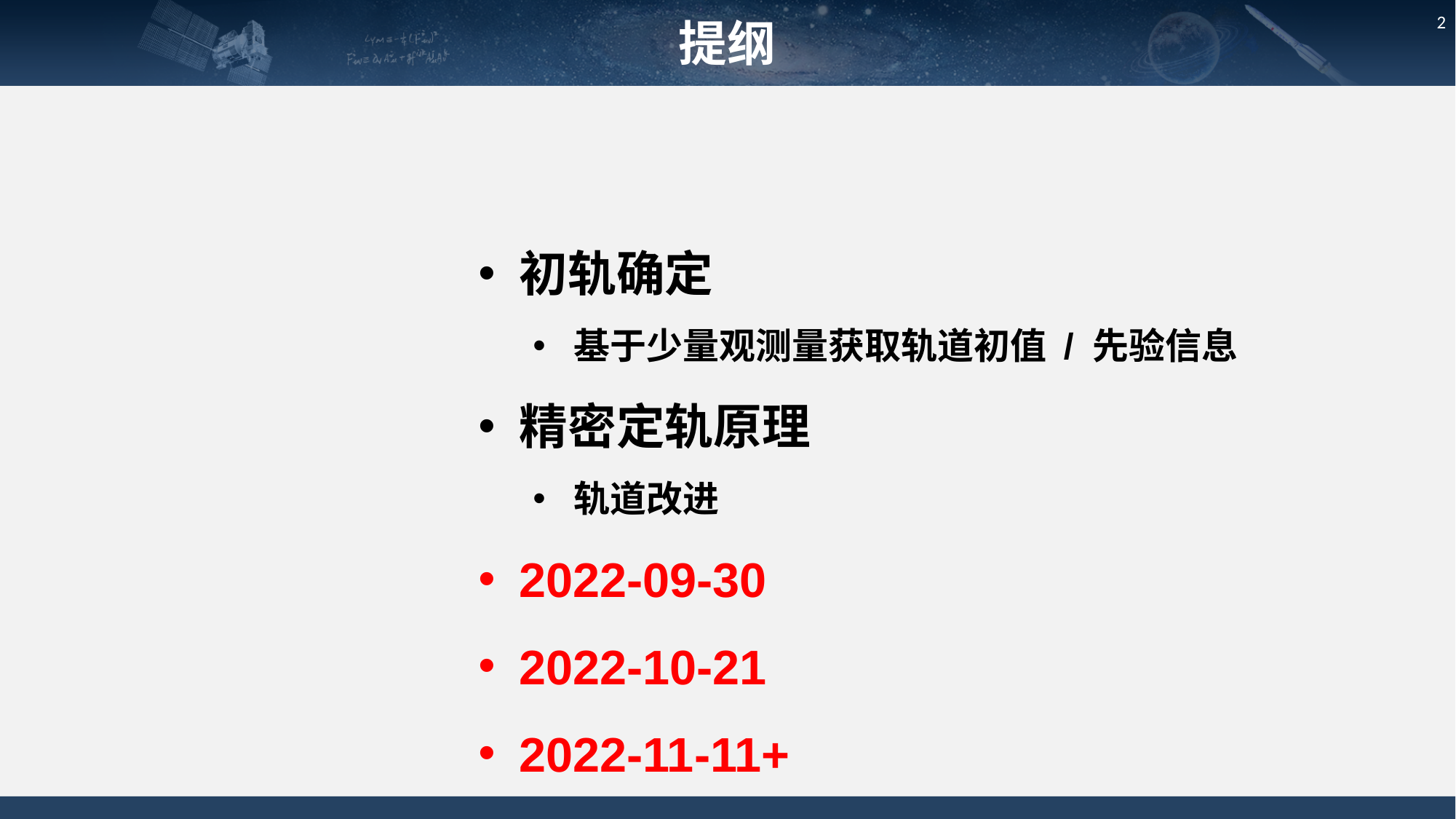

提纲
2
初轨确定
基于少量观测量获取轨道初值 / 先验信息
精密定轨原理
轨道改进
2022-09-30
2022-10-21
2022-11-11+